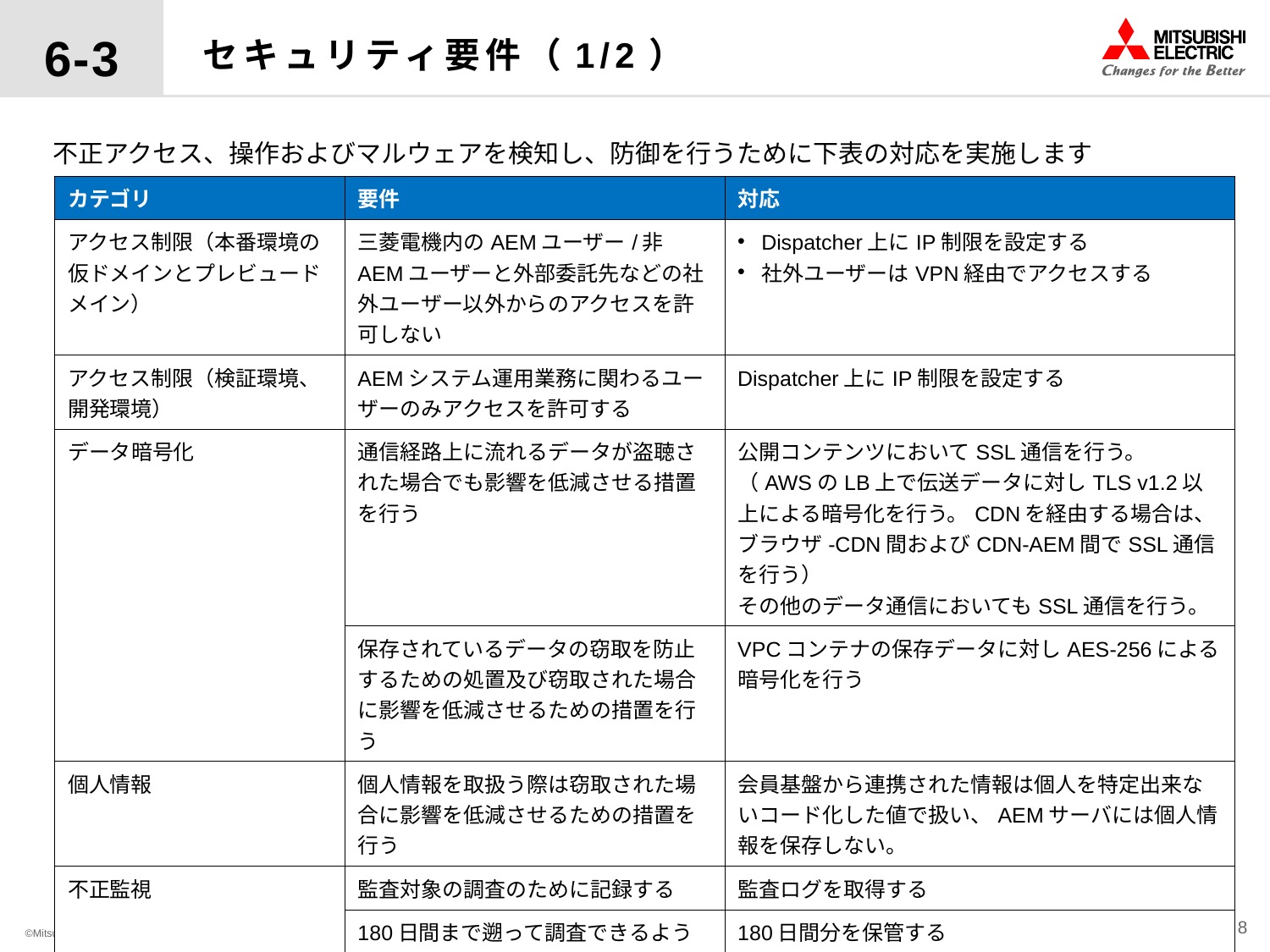

6-3
# セキュリティ要件（1/2）
不正アクセス、操作およびマルウェアを検知し、防御を行うために下表の対応を実施します
| カテゴリ | 要件 | 対応 |
| --- | --- | --- |
| アクセス制限（本番環境の仮ドメインとプレビュードメイン） | 三菱電機内のAEMユーザー/非AEMユーザーと外部委託先などの社外ユーザー以外からのアクセスを許可しない | Dispatcher上にIP制限を設定する 社外ユーザーはVPN経由でアクセスする |
| アクセス制限（検証環境、開発環境） | AEMシステム運用業務に関わるユーザーのみアクセスを許可する | Dispatcher上にIP制限を設定する |
| データ暗号化 | 通信経路上に流れるデータが盗聴された場合でも影響を低減させる措置を行う | 公開コンテンツにおいてSSL通信を行う。 （AWSのLB上で伝送データに対しTLS v1.2以上による暗号化を行う。CDNを経由する場合は、ブラウザ-CDN間およびCDN-AEM間でSSL通信を行う） その他のデータ通信においてもSSL通信を行う。 |
|  | 保存されているデータの窃取を防止するための処置及び窃取された場合に影響を低減させるための措置を行う | VPCコンテナの保存データに対しAES-256による暗号化を行う |
| 個人情報 | 個人情報を取扱う際は窃取された場合に影響を低減させるための措置を行う | 会員基盤から連携された情報は個人を特定出来ないコード化した値で扱い、AEMサーバには個人情報を保存しない。 |
| 不正監視 | 監査対象の調査のために記録する | 監査ログを取得する |
|  | 180日間まで遡って調査できるようにする | 180日間分を保管する |
8